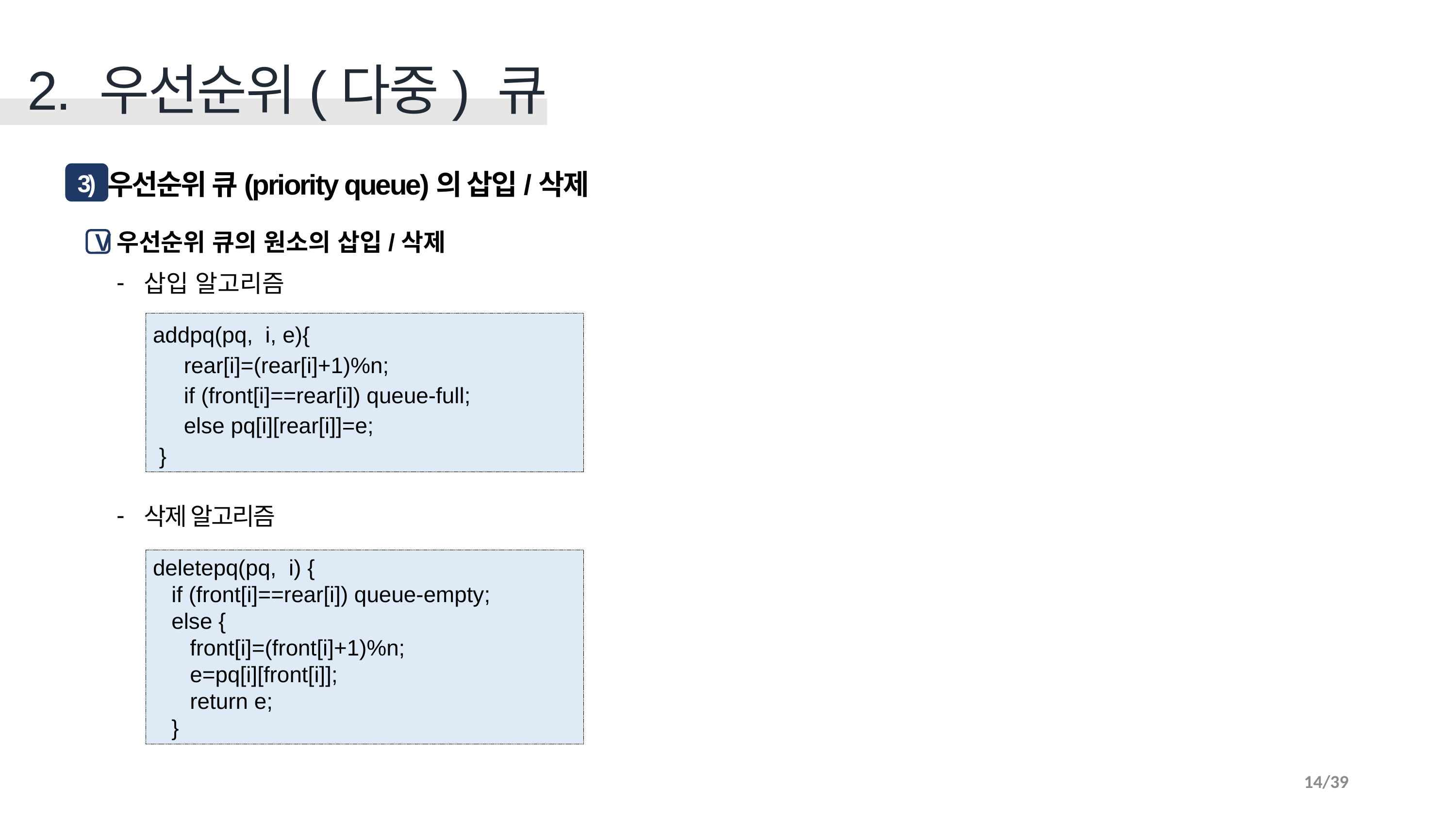

2. 우선순위(다중) 큐

 우선순위 큐(priority queue)의 삽입/삭제
3)
우선순위 큐의 원소의 삽입/삭제

삽입 알고리즘

삭제 알고리즘
V
addpq(pq,  i, e){
     rear[i]=(rear[i]+1)%n;
     if (front[i]==rear[i]) queue-full;
     else pq[i][rear[i]]=e;
 }
deletepq(pq,  i) {
   if (front[i]==rear[i]) queue-empty;
   else {
      front[i]=(front[i]+1)%n;
      e=pq[i][front[i]];
      return e;
   }
14/39